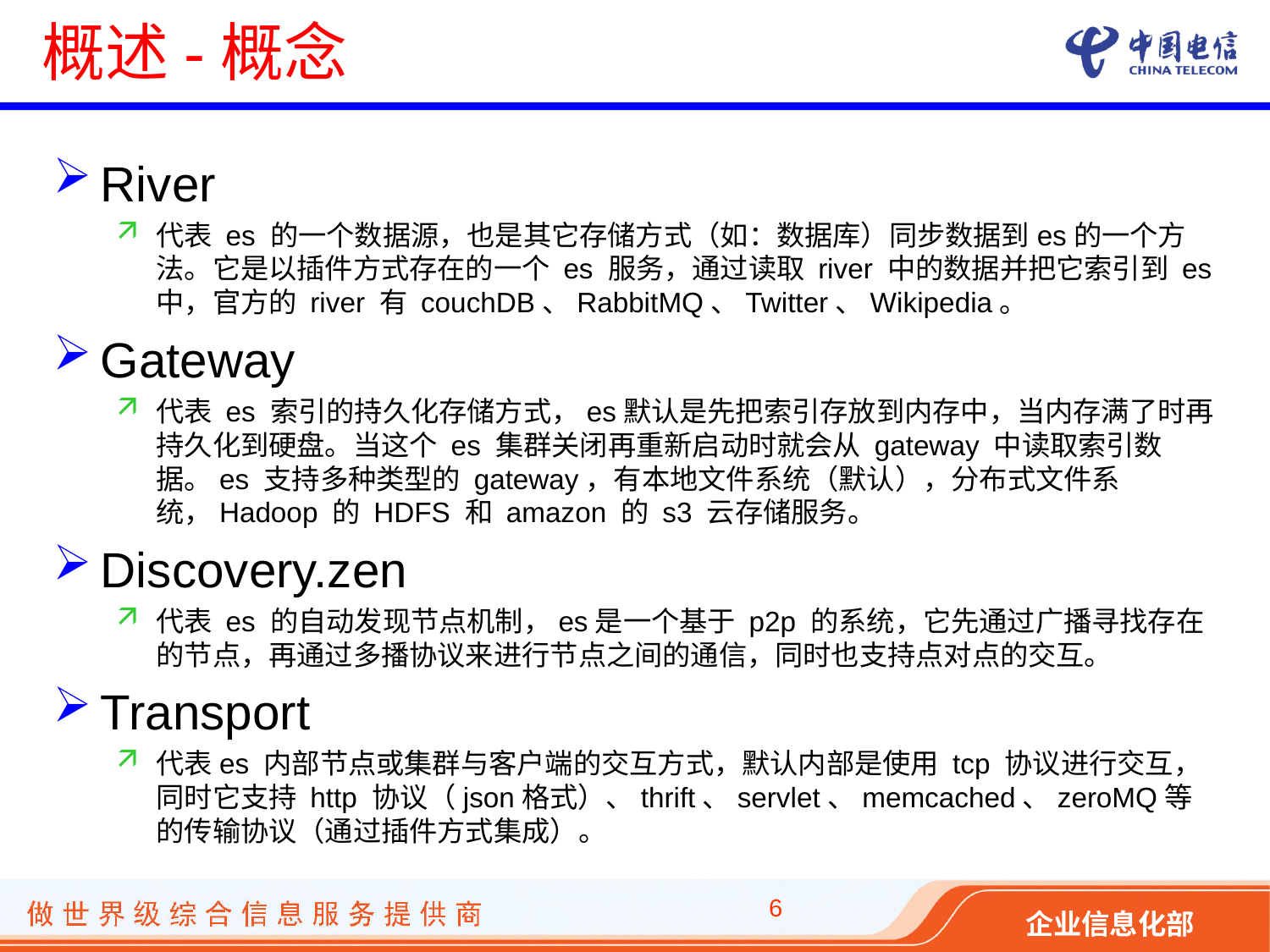

# 概述-概念
River
代表 es 的一个数据源，也是其它存储方式（如：数据库）同步数据到es的一个方法。它是以插件方式存在的一个 es 服务，通过读取 river 中的数据并把它索引到 es 中，官方的 river 有 couchDB、RabbitMQ、Twitter、Wikipedia。
Gateway
代表 es 索引的持久化存储方式，es默认是先把索引存放到内存中，当内存满了时再持久化到硬盘。当这个 es 集群关闭再重新启动时就会从 gateway 中读取索引数据。es 支持多种类型的 gateway，有本地文件系统（默认），分布式文件系统，Hadoop 的 HDFS 和 amazon 的 s3 云存储服务。
Discovery.zen
代表 es 的自动发现节点机制，es是一个基于 p2p 的系统，它先通过广播寻找存在的节点，再通过多播协议来进行节点之间的通信，同时也支持点对点的交互。
Transport
代表es 内部节点或集群与客户端的交互方式，默认内部是使用 tcp 协议进行交互，同时它支持 http 协议（json格式）、thrift、servlet、memcached、zeroMQ等的传输协议（通过插件方式集成）。